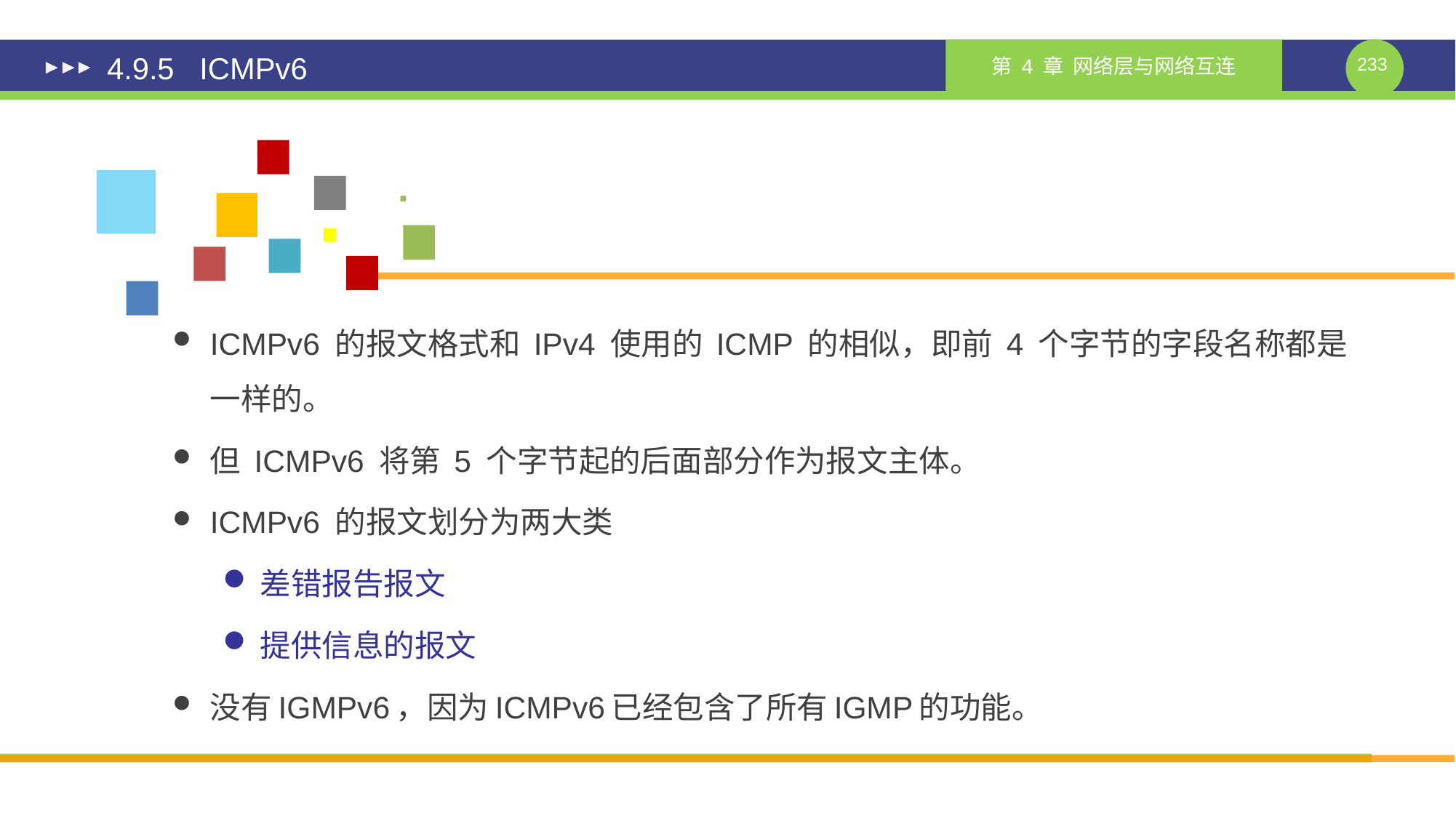

# 4.9.5   ICMPv6

ICMPv6 的报文格式和 IPv4 使用的 ICMP 的相似，即前 4 个字节的字段名称都是一样的。
但 ICMPv6 将第 5 个字节起的后面部分作为报文主体。
ICMPv6 的报文划分为两大类
差错报告报文
提供信息的报文
没有IGMPv6，因为ICMPv6已经包含了所有IGMP的功能。

课件制作人：谢钧  谢希仁